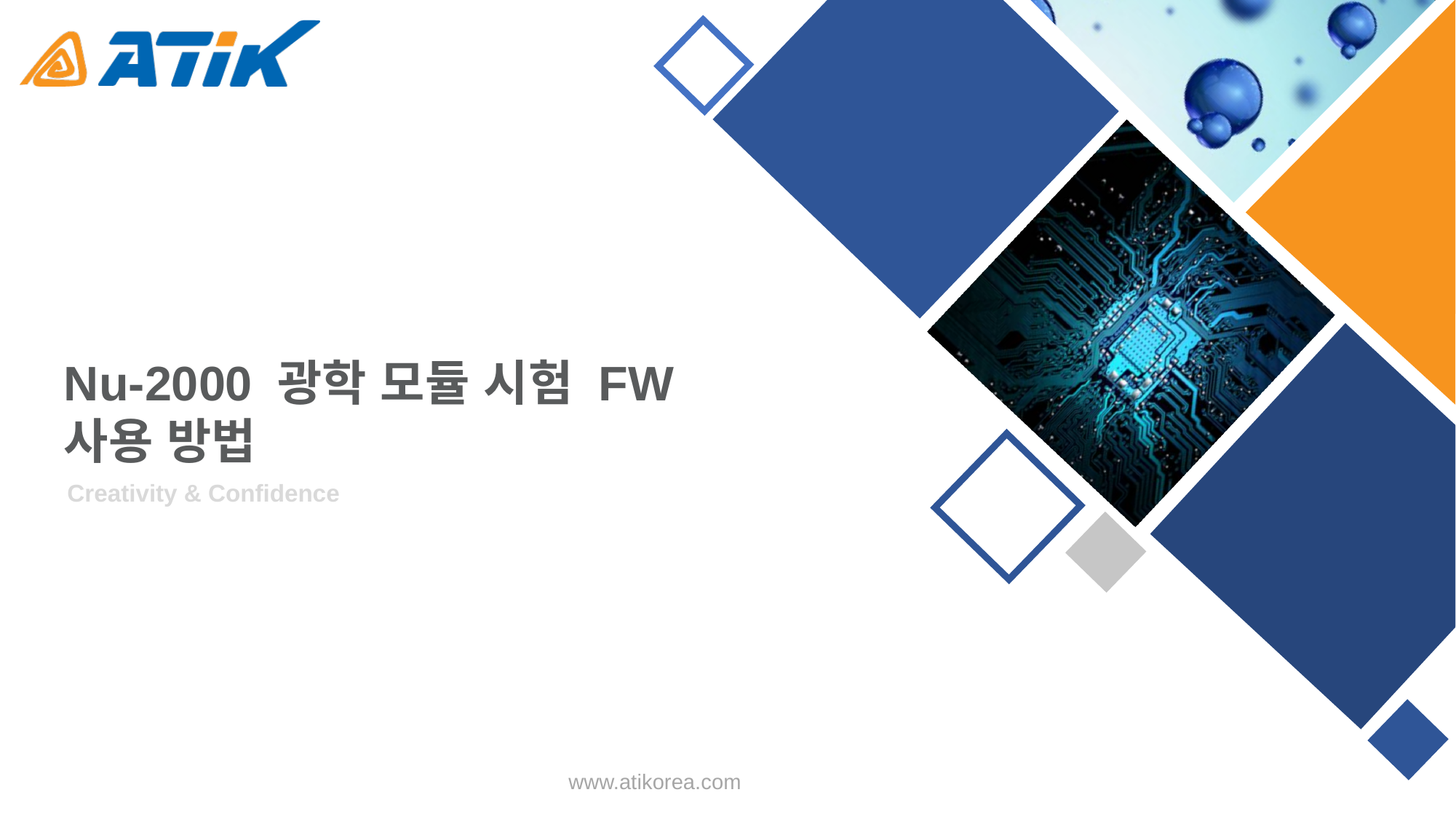

Nu-2000 광학 모듈 시험 FW
사용 방법
Creativity & Confidence
www.atikorea.com